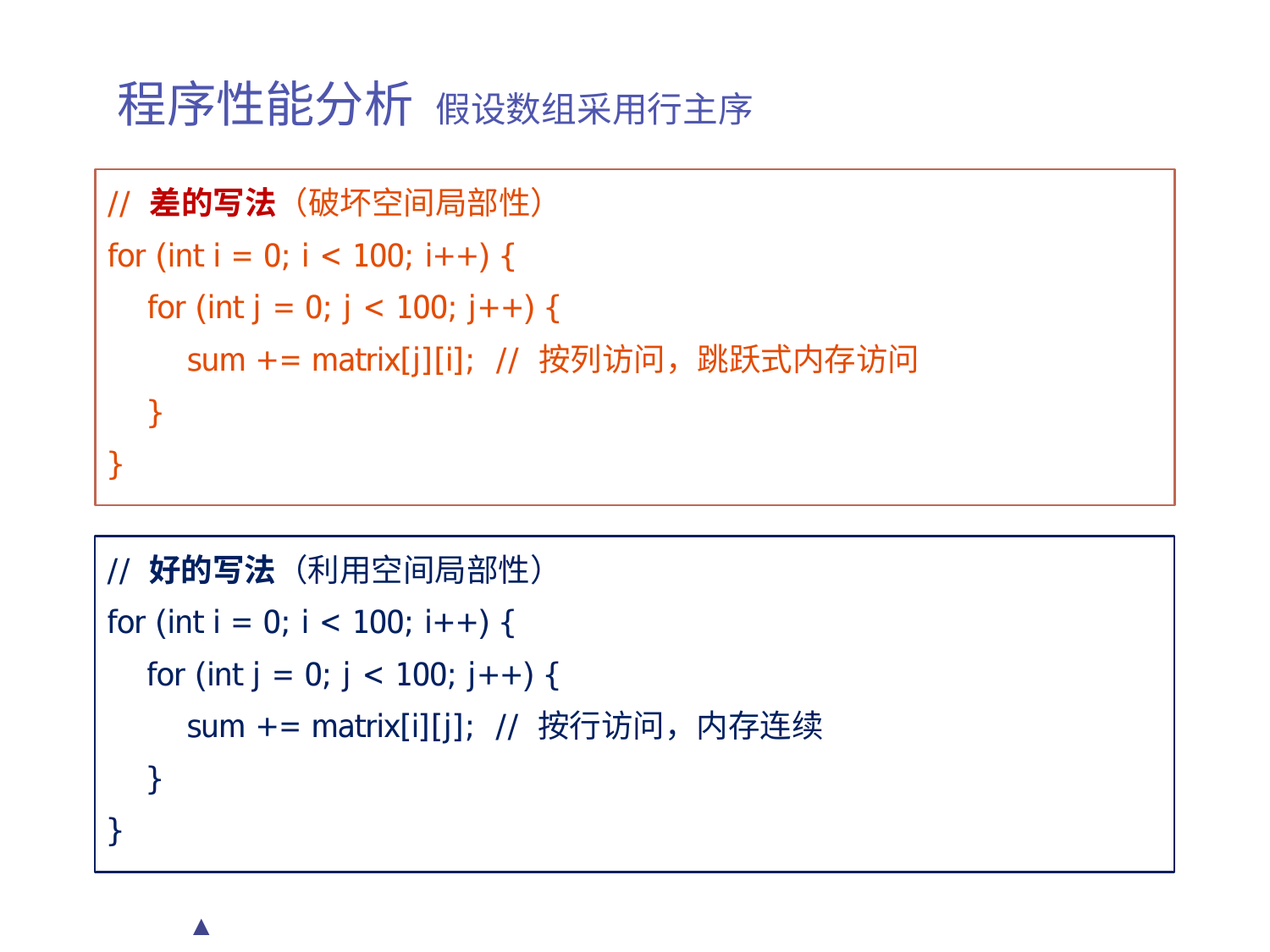

# 程序性能分析  假设数组采用行主序
// 差的写法（破坏空间局部性）
for (int i = 0; i < 100; i++) {
    for (int j = 0; j < 100; j++) {
        sum += matrix[j][i];  // 按列访问，跳跃式内存访问
    }
}
// 好的写法（利用空间局部性）
for (int i = 0; i < 100; i++) {
    for (int j = 0; j < 100; j++) {
        sum += matrix[i][j];  // 按行访问，内存连续
    }
}